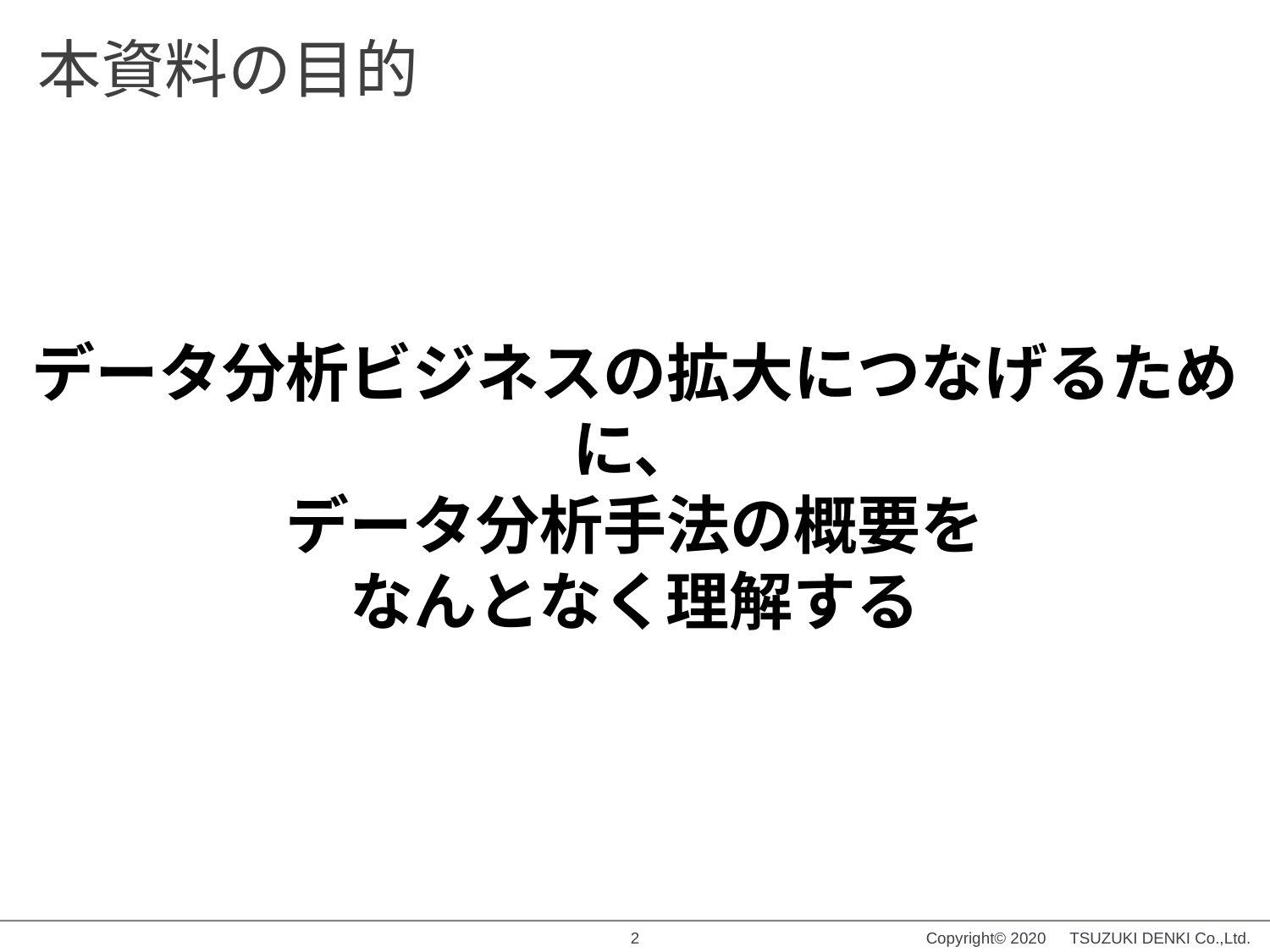

本資料の目的
データ分析ビジネスの拡大につなげるために、
データ分析手法の概要を
なんとなく理解する
2
Copyright© 2020　TSUZUKI DENKI Co.,Ltd.